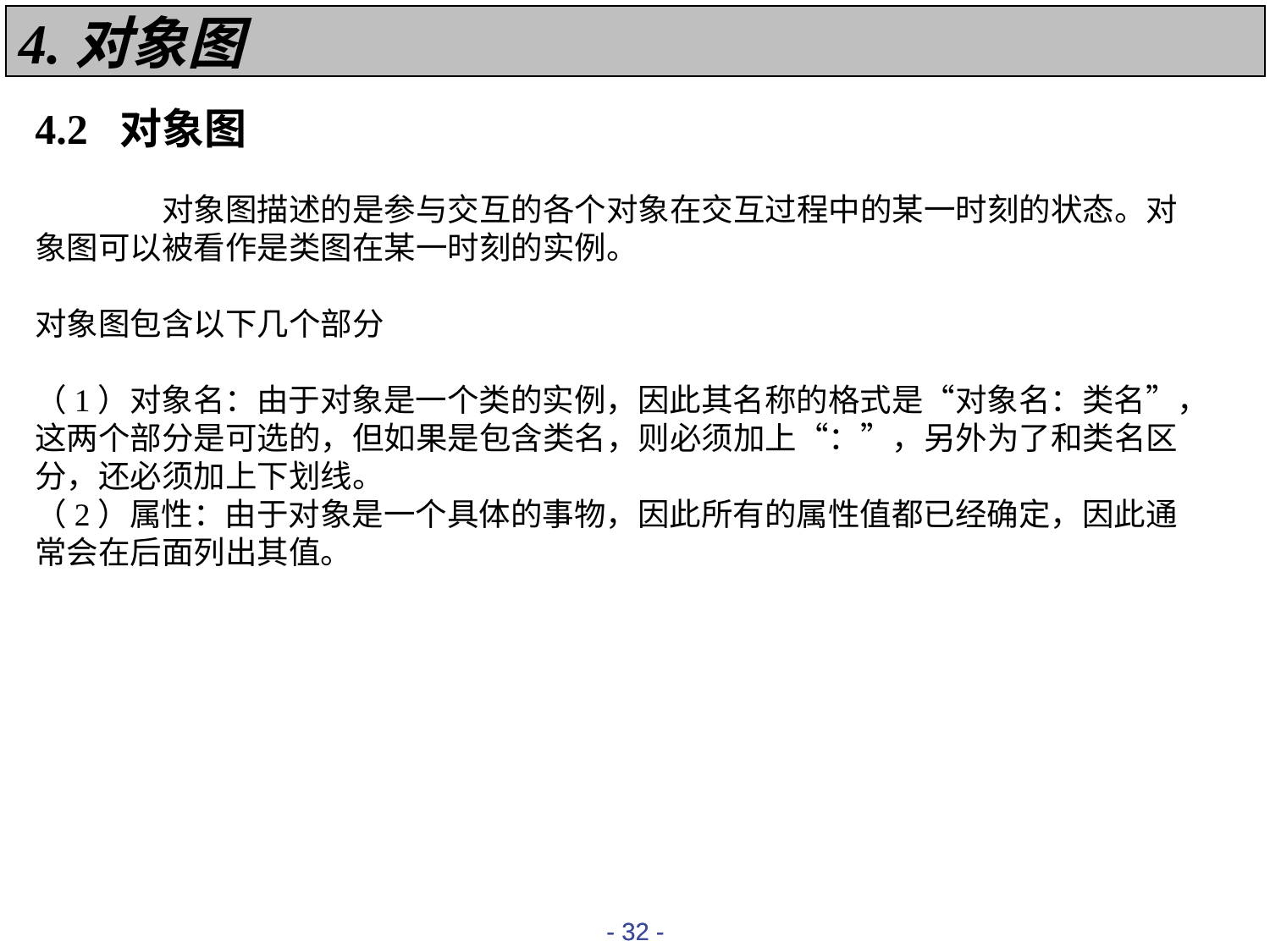

4.对象图
4.2  对象图
	对象图描述的是参与交互的各个对象在交互过程中的某一时刻的状态。对象图可以被看作是类图在某一时刻的实例。

对象图包含以下几个部分

（1）对象名：由于对象是一个类的实例，因此其名称的格式是“对象名：类名”，这两个部分是可选的，但如果是包含类名，则必须加上“：”，另外为了和类名区分，还必须加上下划线。
（2）属性：由于对象是一个具体的事物，因此所有的属性值都已经确定，因此通常会在后面列出其值。